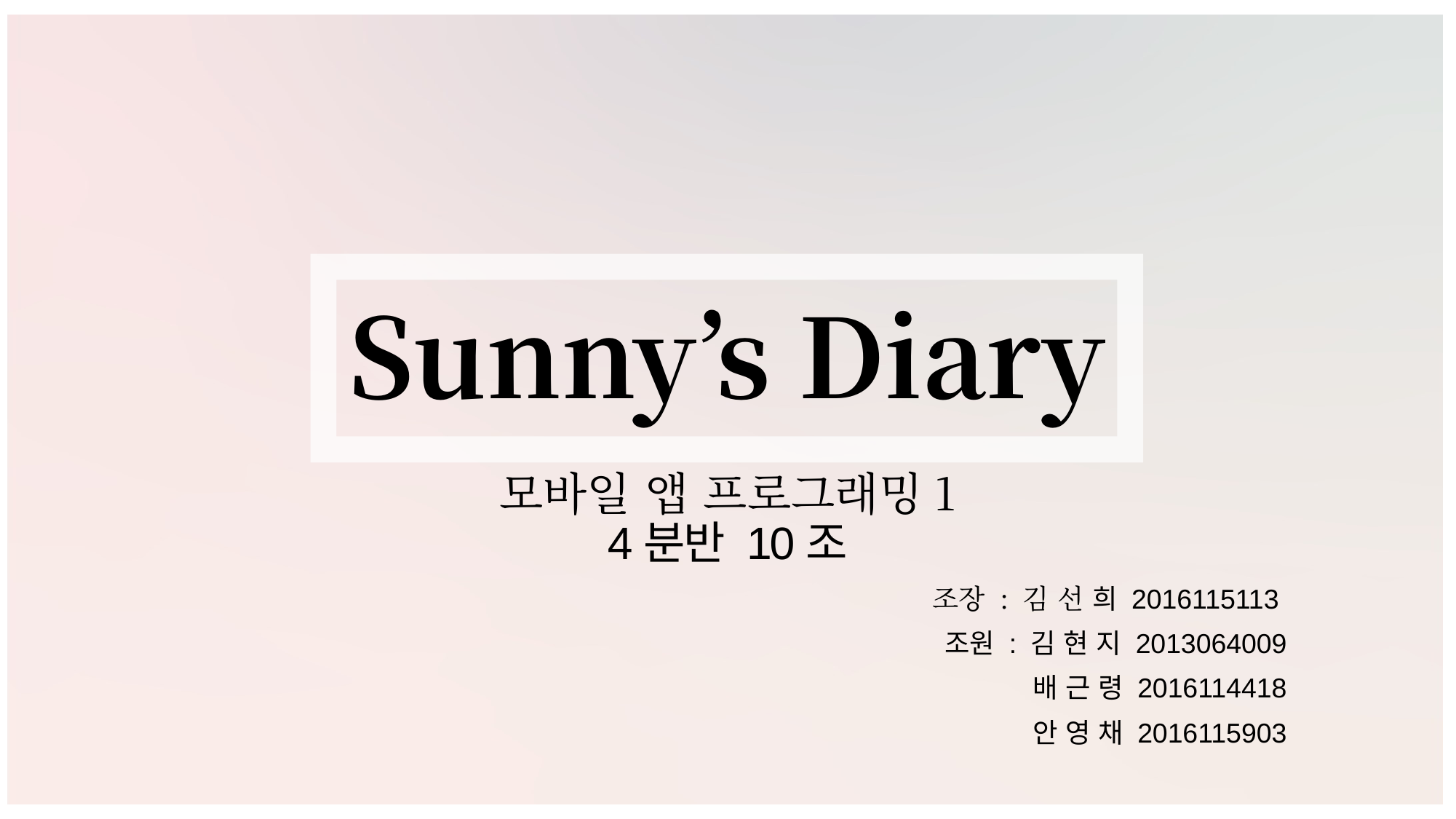

# Sunny’s Diary 모바일 앱 프로그래밍1 4분반 10조
조장 : 김 선 희 2016115113
조원 : 김 현 지 2013064009
배 근 령 2016114418
안 영 채 2016115903